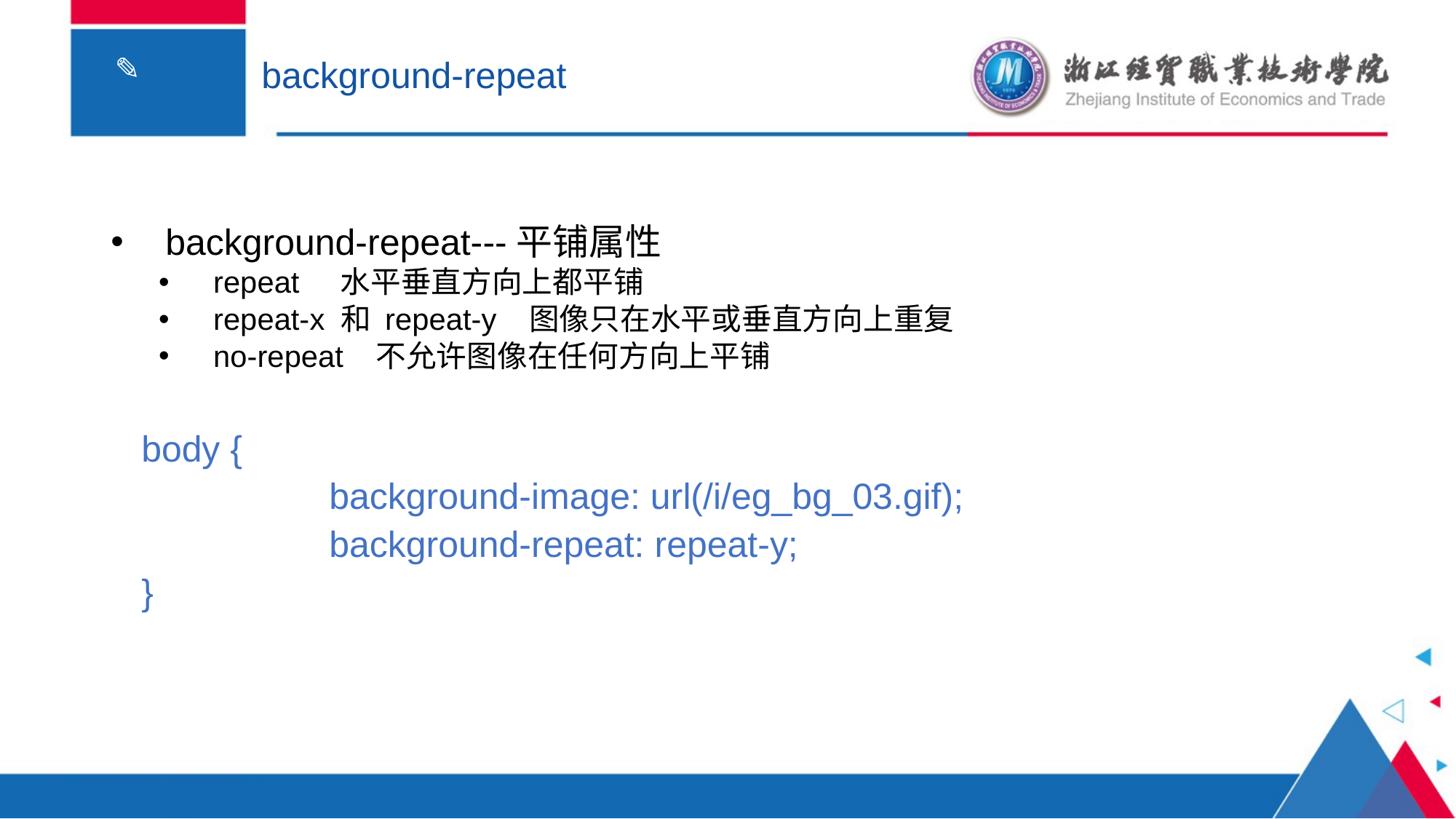

# background-repeat
background-repeat---平铺属性
repeat    水平垂直方向上都平铺
repeat-x 和 repeat-y   图像只在水平或垂直方向上重复
no-repeat   不允许图像在任何方向上平铺

   body {
		background-image: url(/i/eg_bg_03.gif);
		background-repeat: repeat-y;
   }